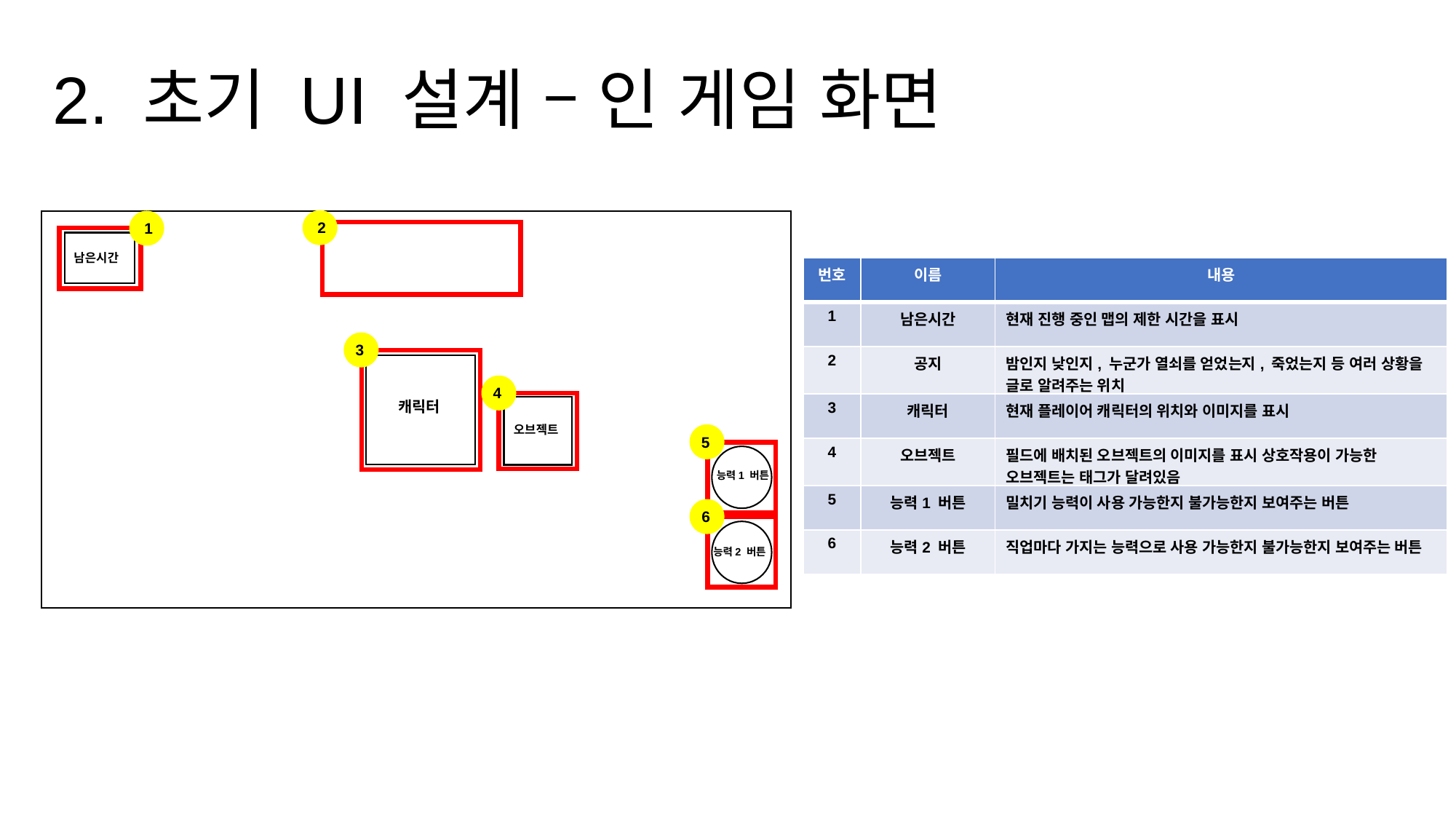

# 2. 초기 UI 설계 – 인 게임 화면

2

1

남은시간
| 번호 | 이름 | 내용 |
| --- | --- | --- |
| 1 | 남은시간 | 현재 진행 중인 맵의 제한 시간을 표시 |
| 2 | 공지 | 밤인지 낮인지, 누군가 열쇠를 얻었는지, 죽었는지 등 여러 상황을 글로 알려주는 위치 |
| 3 | 캐릭터 | 현재 플레이어 캐릭터의 위치와 이미지를 표시 |
| 4 | 오브젝트 | 필드에 배치된 오브젝트의 이미지를 표시 상호작용이 가능한 오브젝트는 태그가 달려있음 |
| 5 | 능력1 버튼 | 밀치기 능력이 사용 가능한지 불가능한지 보여주는 버튼 |
| 6 | 능력2 버튼 | 직업마다 가지는 능력으로 사용 가능한지 불가능한지 보여주는 버튼 |

3

4
캐릭터

오브젝트

5

능력1 버튼

6

능력2 버튼